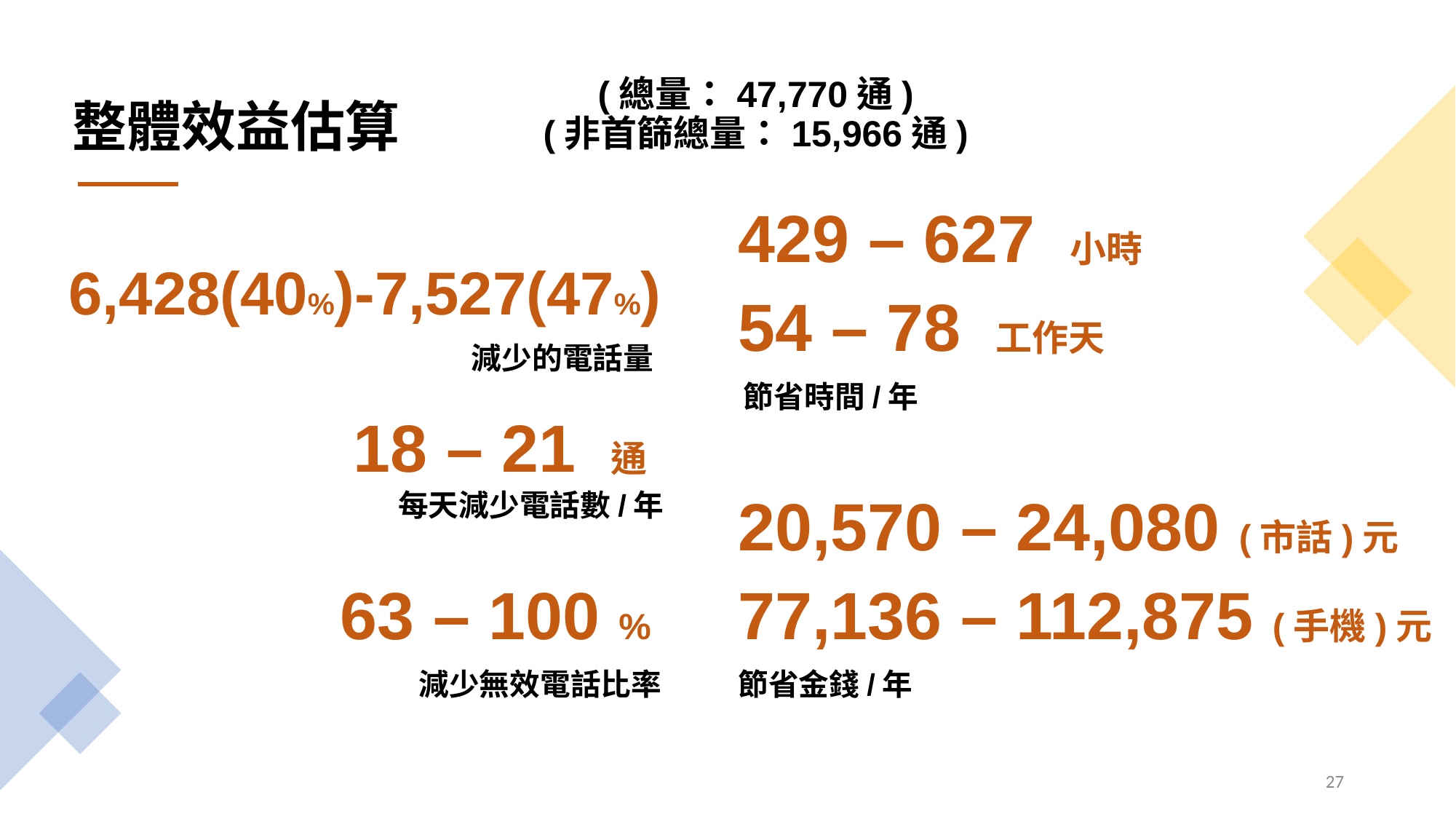

整體效益估算
(總量：47,770通)
(非首篩總量：15,966通)

429 – 627 小時
54 – 78 工作天
節省時間/年
6,428(40%)-7,527(47%)
減少的電話量

18 – 21 通
每天減少電話數/年
20,570 – 24,080 (市話)元
77,136 – 112,875 (手機)元
節省金錢/年
63 – 100 %
減少無效電話比率

27